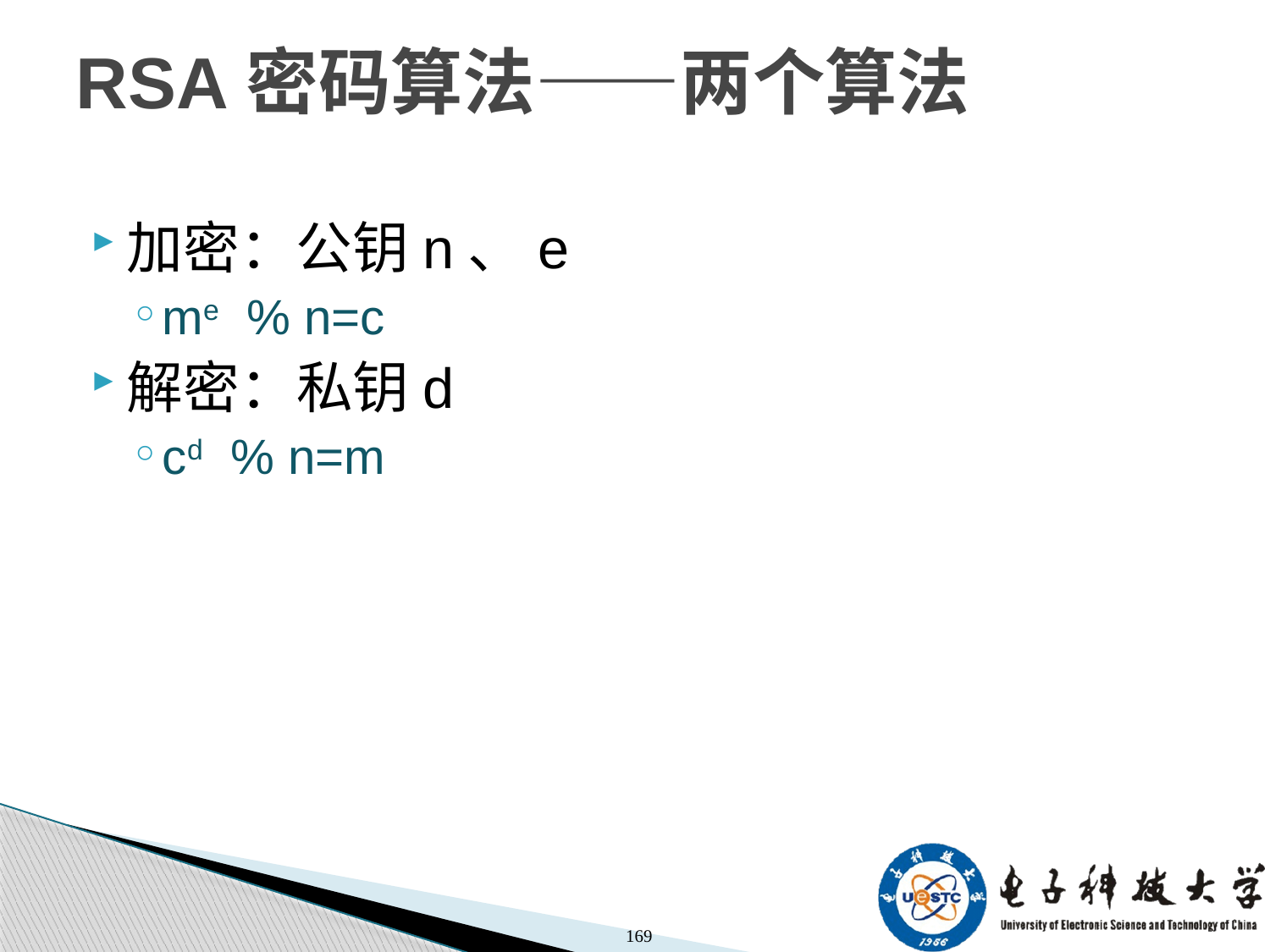

# RSA密码算法——两个算法
加密：公钥n、e
me  % n=c
解密：私钥d
cd  % n=m
169